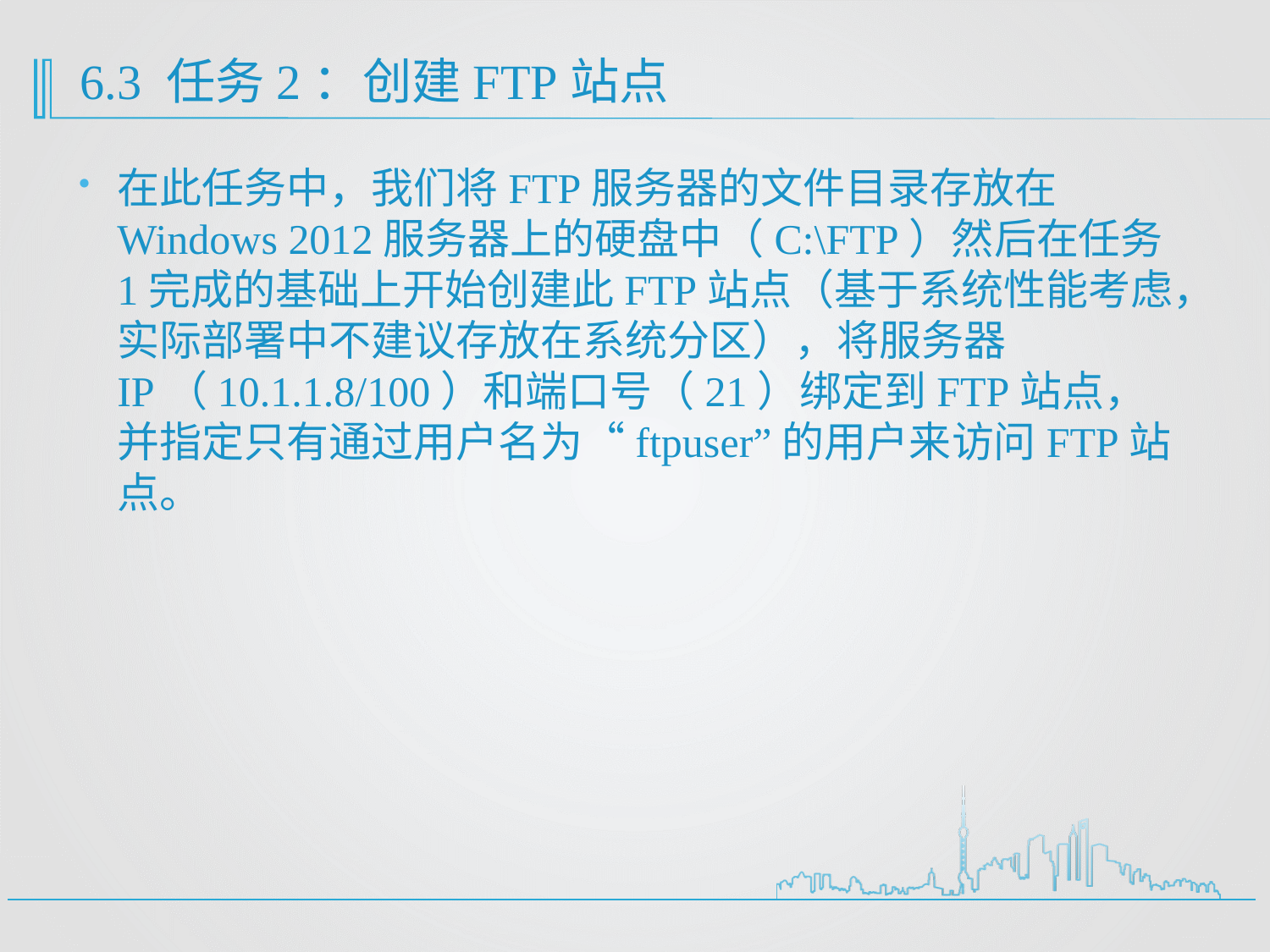

# 6.3 任务2：创建FTP站点
在此任务中，我们将FTP服务器的文件目录存放在Windows 2012服务器上的硬盘中（C:\FTP）然后在任务1完成的基础上开始创建此FTP站点（基于系统性能考虑，实际部署中不建议存放在系统分区），将服务器IP（10.1.1.8/100）和端口号（21）绑定到FTP站点，并指定只有通过用户名为“ftpuser”的用户来访问FTP站点。